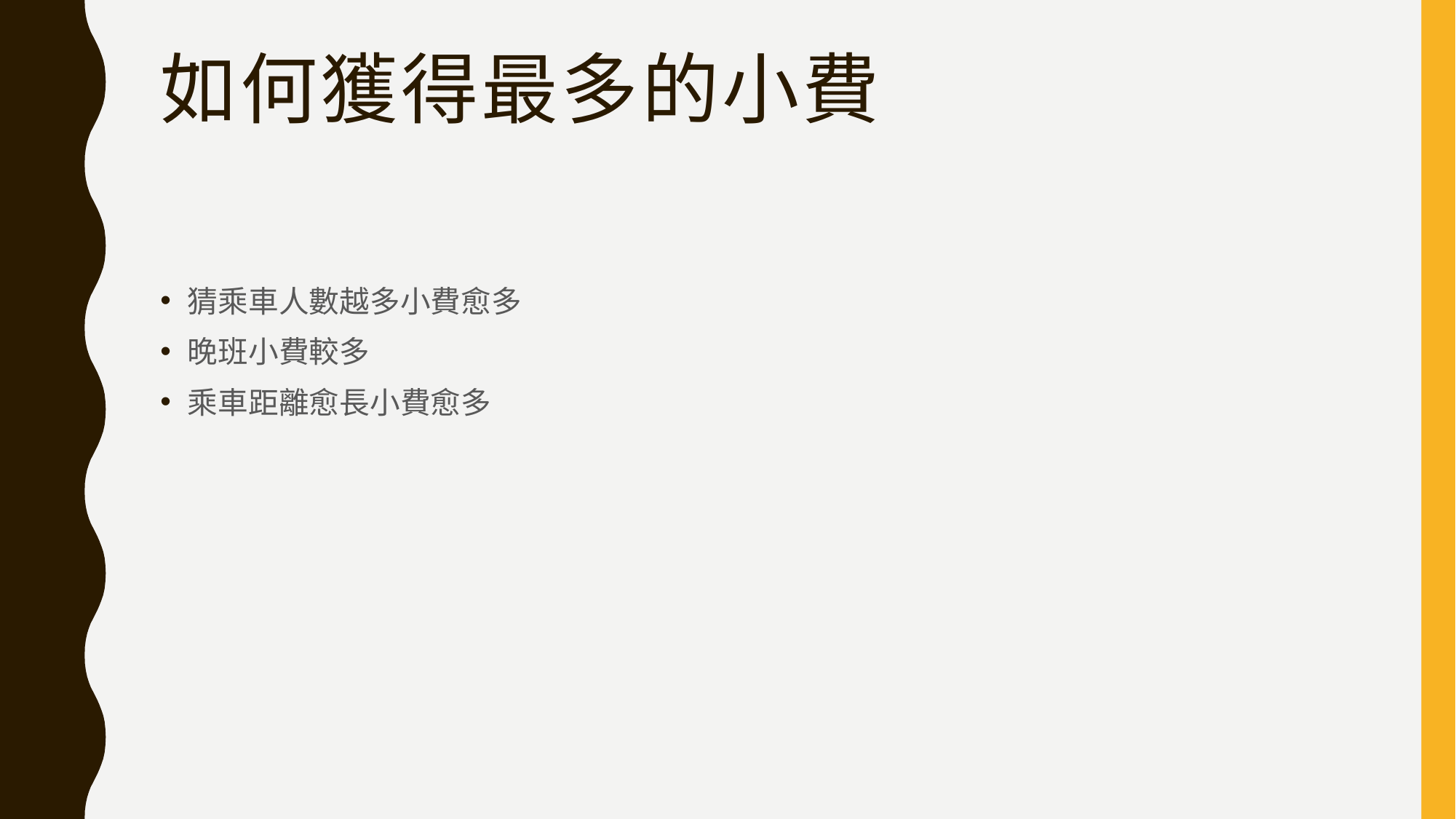

# 如何獲得最多的小費
猜乘車人數越多小費愈多
晚班小費較多
乘車距離愈長小費愈多